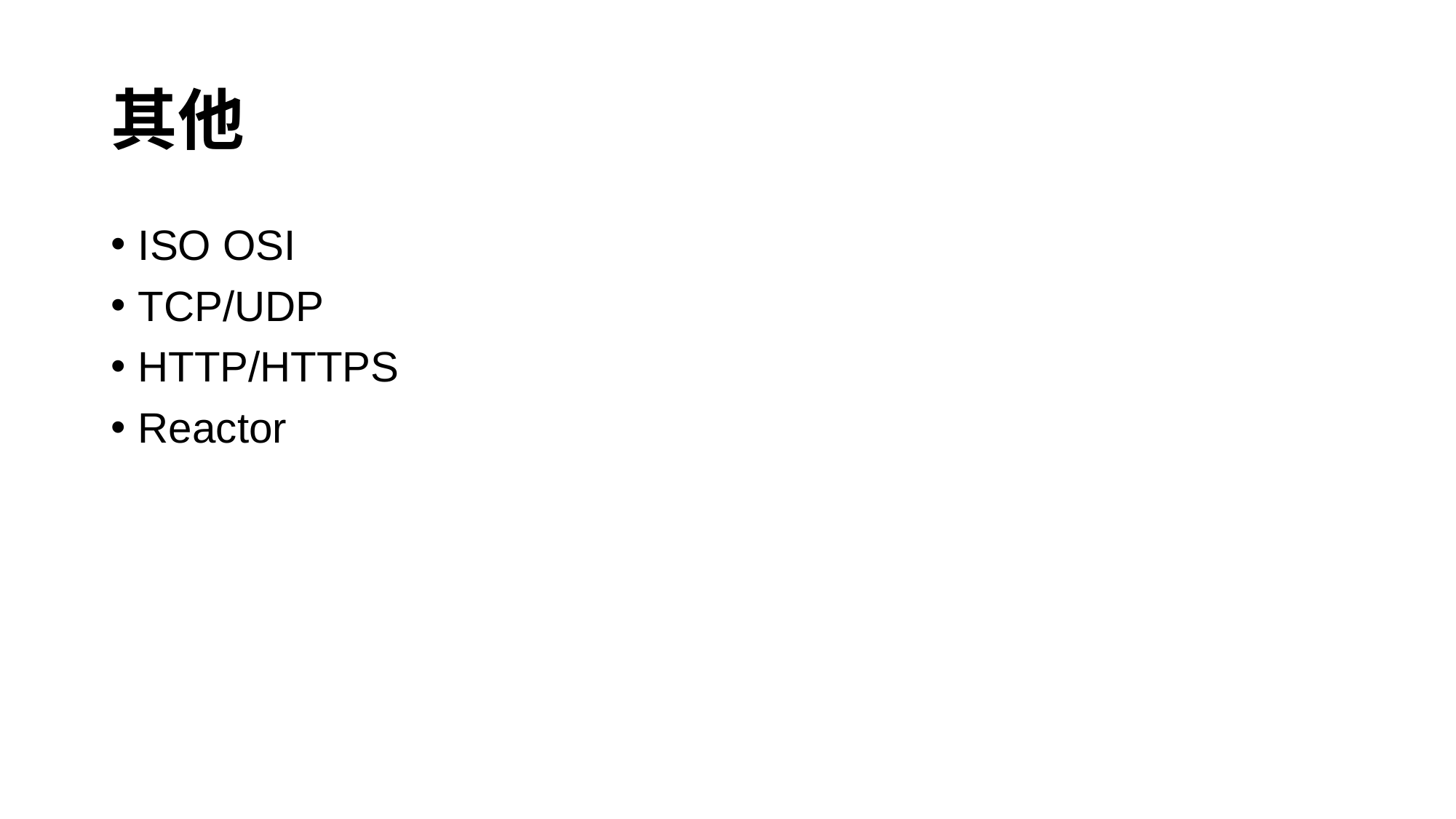

# 其他
ISO OSI
TCP/UDP
HTTP/HTTPS
Reactor